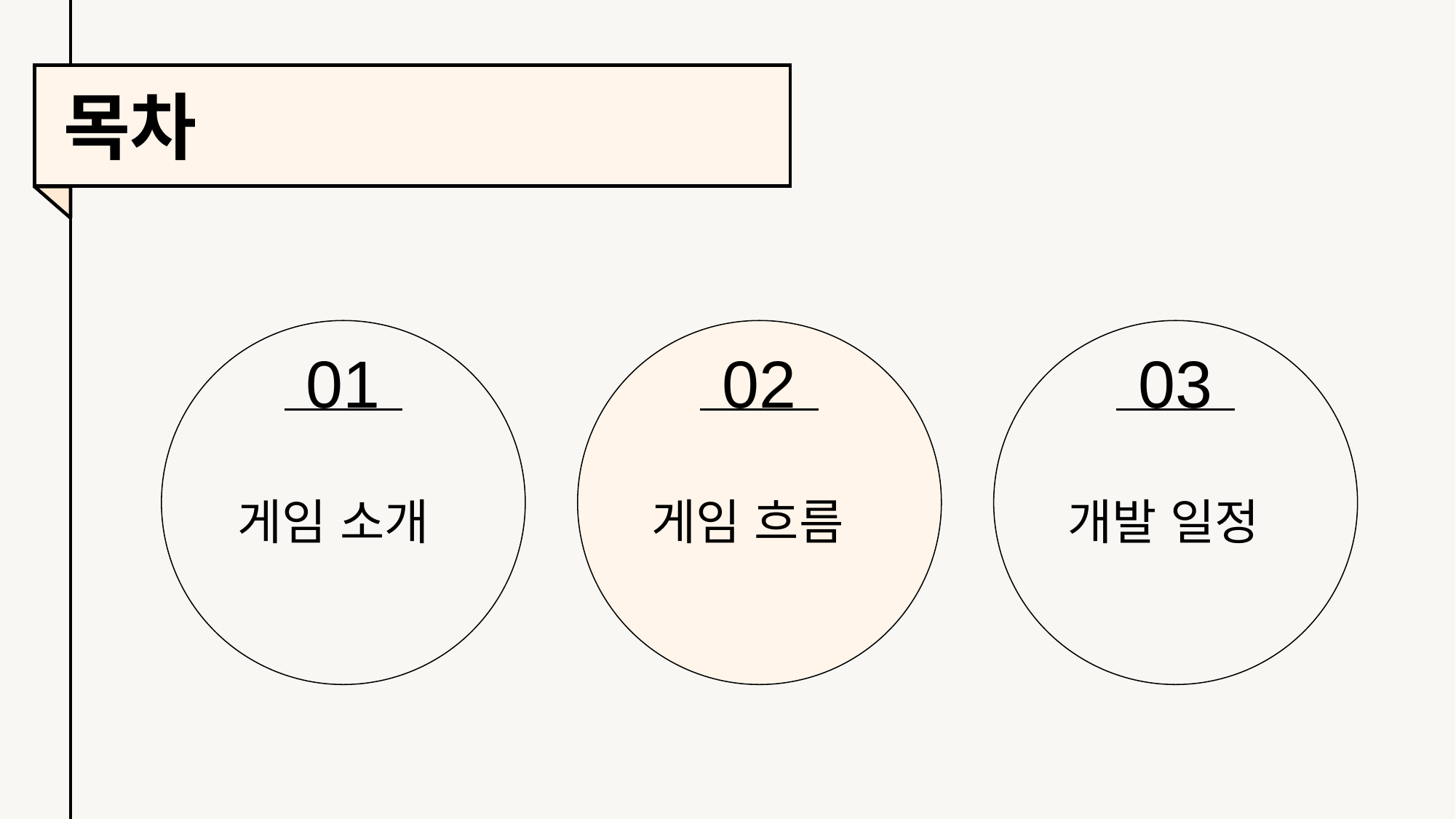

목차

01

02

03
게임 흐름
개발 일정
게임 소개